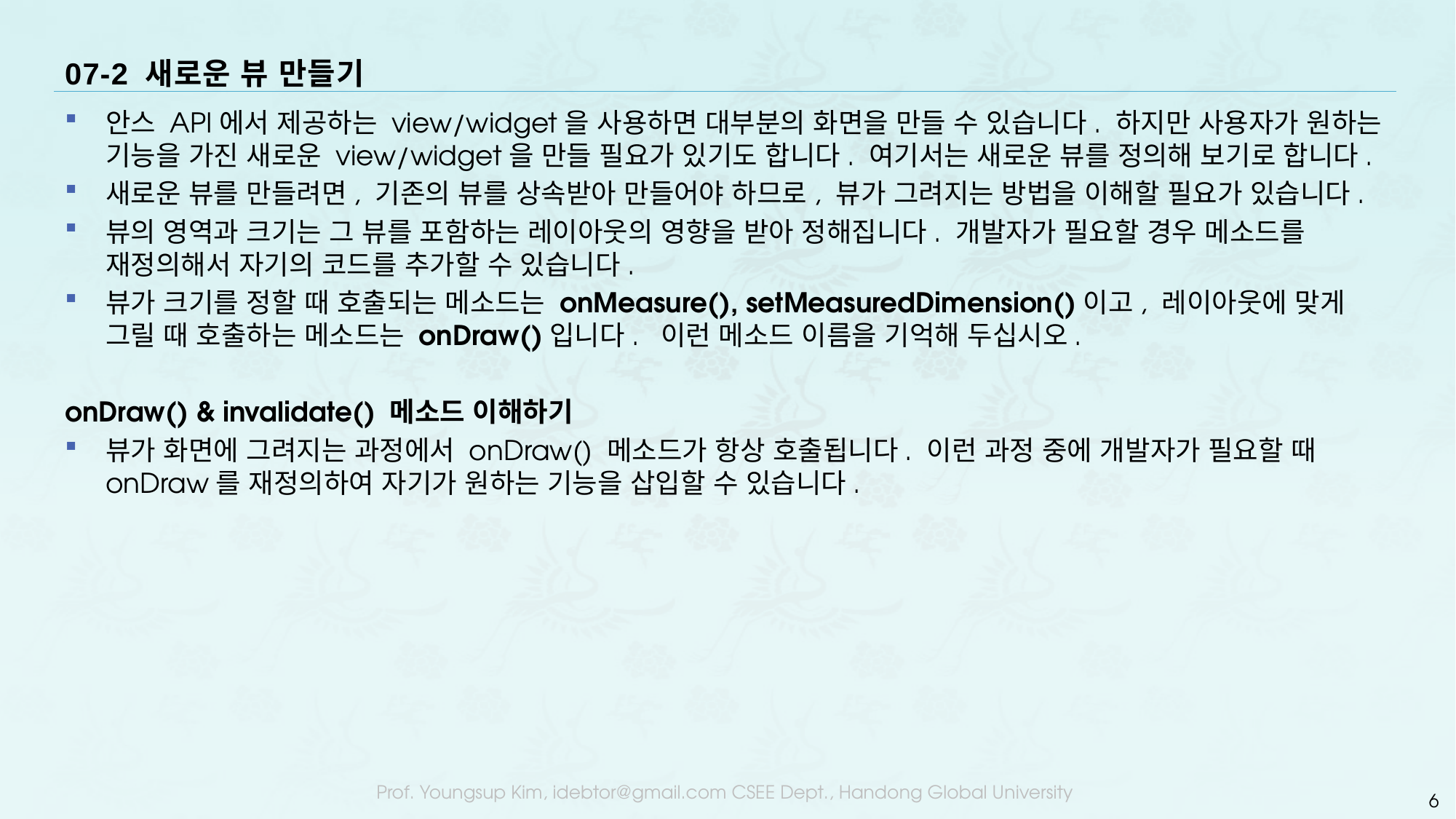

# 07-2 새로운 뷰 만들기
안스 API에서 제공하는 view/widget을 사용하면 대부분의 화면을 만들 수 있습니다. 하지만 사용자가 원하는 기능을 가진 새로운 view/widget을 만들 필요가 있기도 합니다. 여기서는 새로운 뷰를 정의해 보기로 합니다.
새로운 뷰를 만들려면, 기존의 뷰를 상속받아 만들어야 하므로, 뷰가 그려지는 방법을 이해할 필요가 있습니다.
뷰의 영역과 크기는 그 뷰를 포함하는 레이아웃의 영향을 받아 정해집니다. 개발자가 필요할 경우 메소드를 재정의해서 자기의 코드를 추가할 수 있습니다.
뷰가 크기를 정할 때 호출되는 메소드는 onMeasure(), setMeasuredDimension()이고, 레이아웃에 맞게 그릴 때 호출하는 메소드는 onDraw()입니다.  이런 메소드 이름을 기억해 두십시오.

onDraw() & invalidate() 메소드 이해하기
뷰가 화면에 그려지는 과정에서 onDraw() 메소드가 항상 호출됩니다. 이런 과정 중에 개발자가 필요할 때 onDraw를 재정의하여 자기가 원하는 기능을 삽입할 수 있습니다.

6